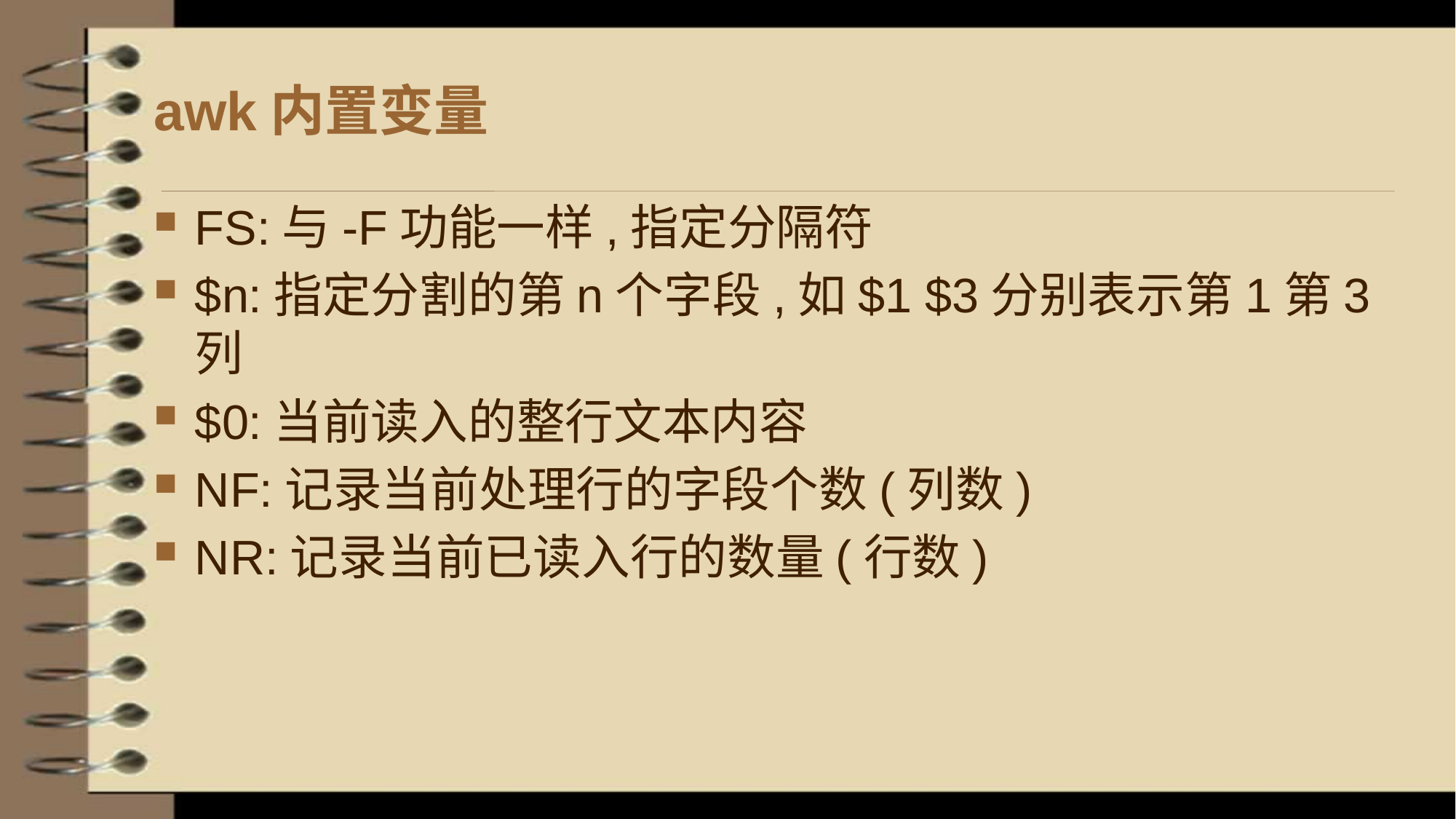

# awk内置变量
FS:与-F功能一样,指定分隔符
$n:指定分割的第n个字段,如$1 $3分别表示第1第3列
$0:当前读入的整行文本内容
NF:记录当前处理行的字段个数(列数)
NR:记录当前已读入行的数量(行数)